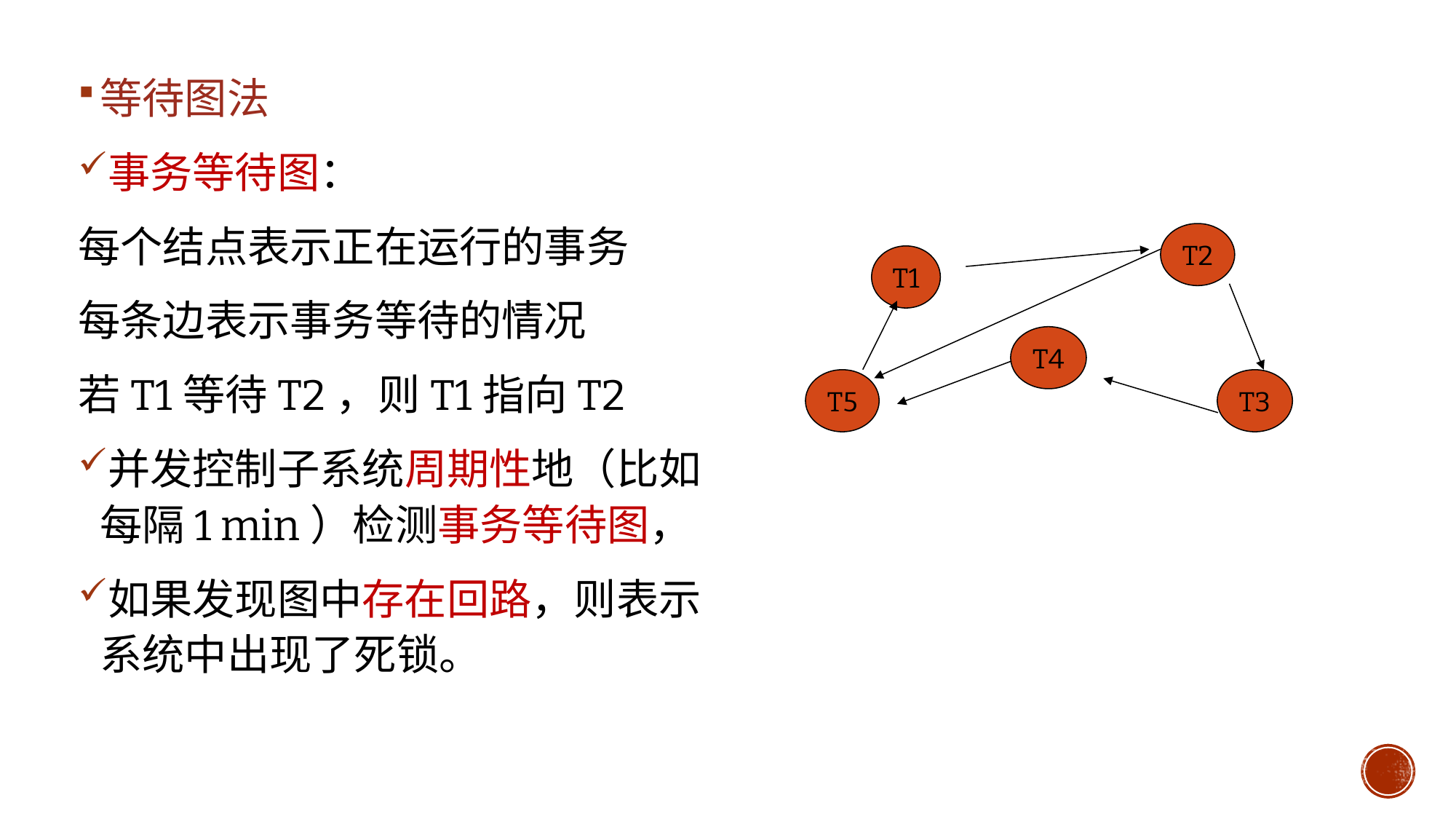

等待图法
事务等待图：
每个结点表示正在运行的事务
每条边表示事务等待的情况
若T1等待T2，则T1指向T2
并发控制子系统周期性地（比如每隔1 min）检测事务等待图，
如果发现图中存在回路，则表示系统中出现了死锁。
T2
T1

T4

T5
T3